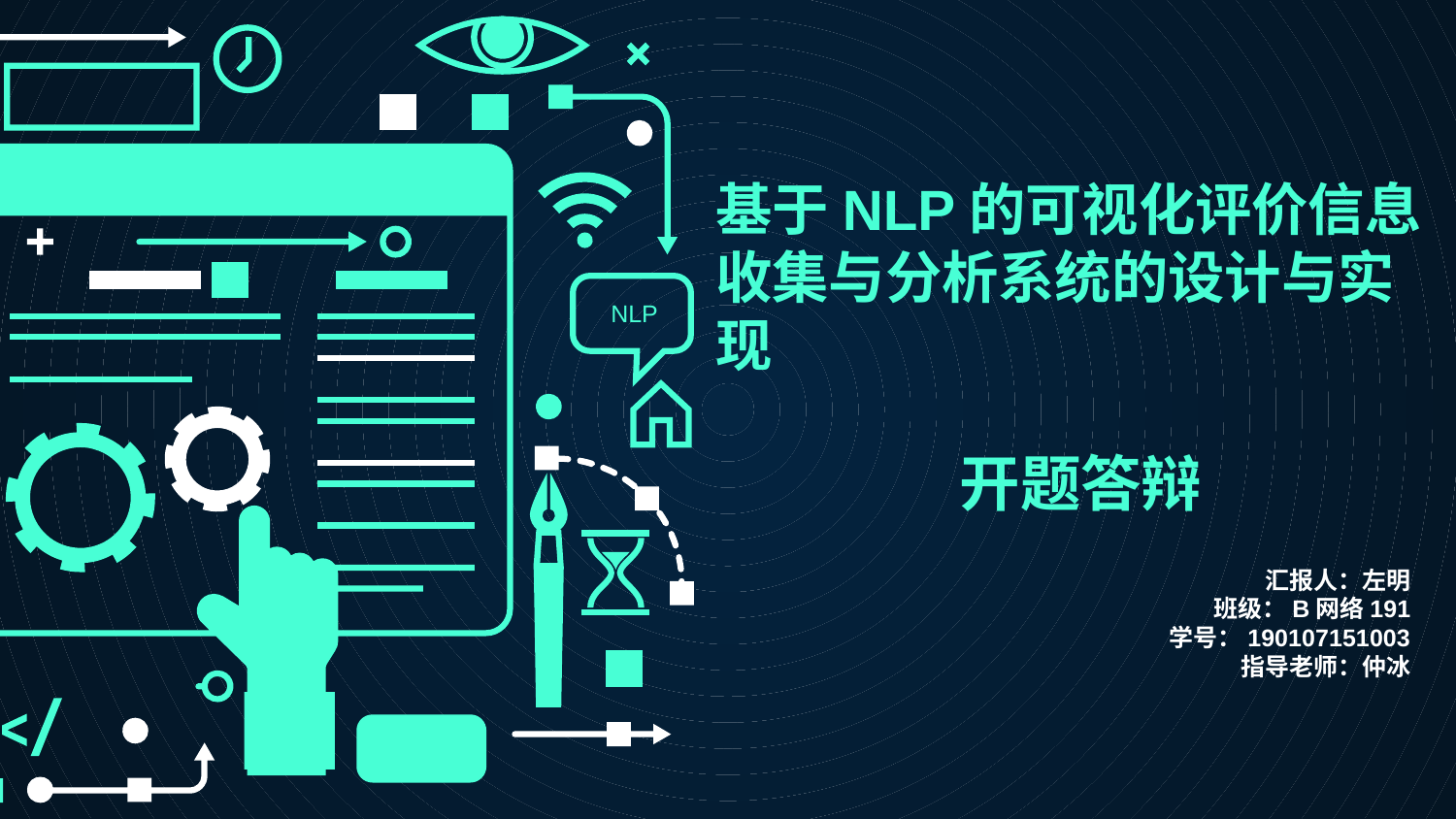

# 基于NLP的可视化评价信息收集与分析系统的设计与实现
开题答辩

NLP

汇报人：左明
班级：B网络191
学号：190107151003
指导老师：仲冰